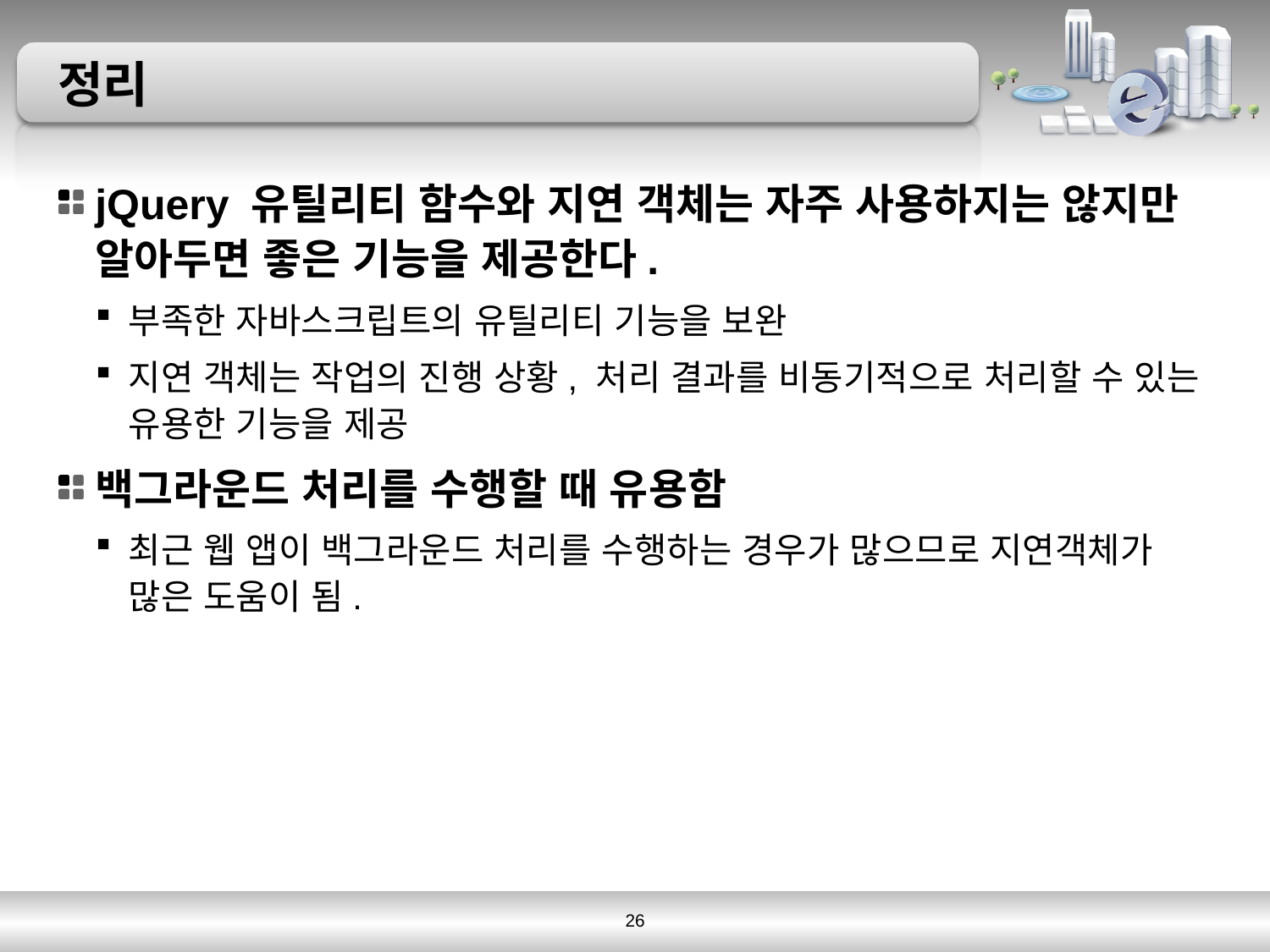

# 정리
jQuery 유틸리티 함수와 지연 객체는 자주 사용하지는 않지만 알아두면 좋은 기능을 제공한다.
부족한 자바스크립트의 유틸리티 기능을 보완
지연 객체는 작업의 진행 상황, 처리 결과를 비동기적으로 처리할 수 있는 유용한 기능을 제공
백그라운드 처리를 수행할 때 유용함
최근 웹 앱이 백그라운드 처리를 수행하는 경우가 많으므로 지연객체가 많은 도움이 됨.